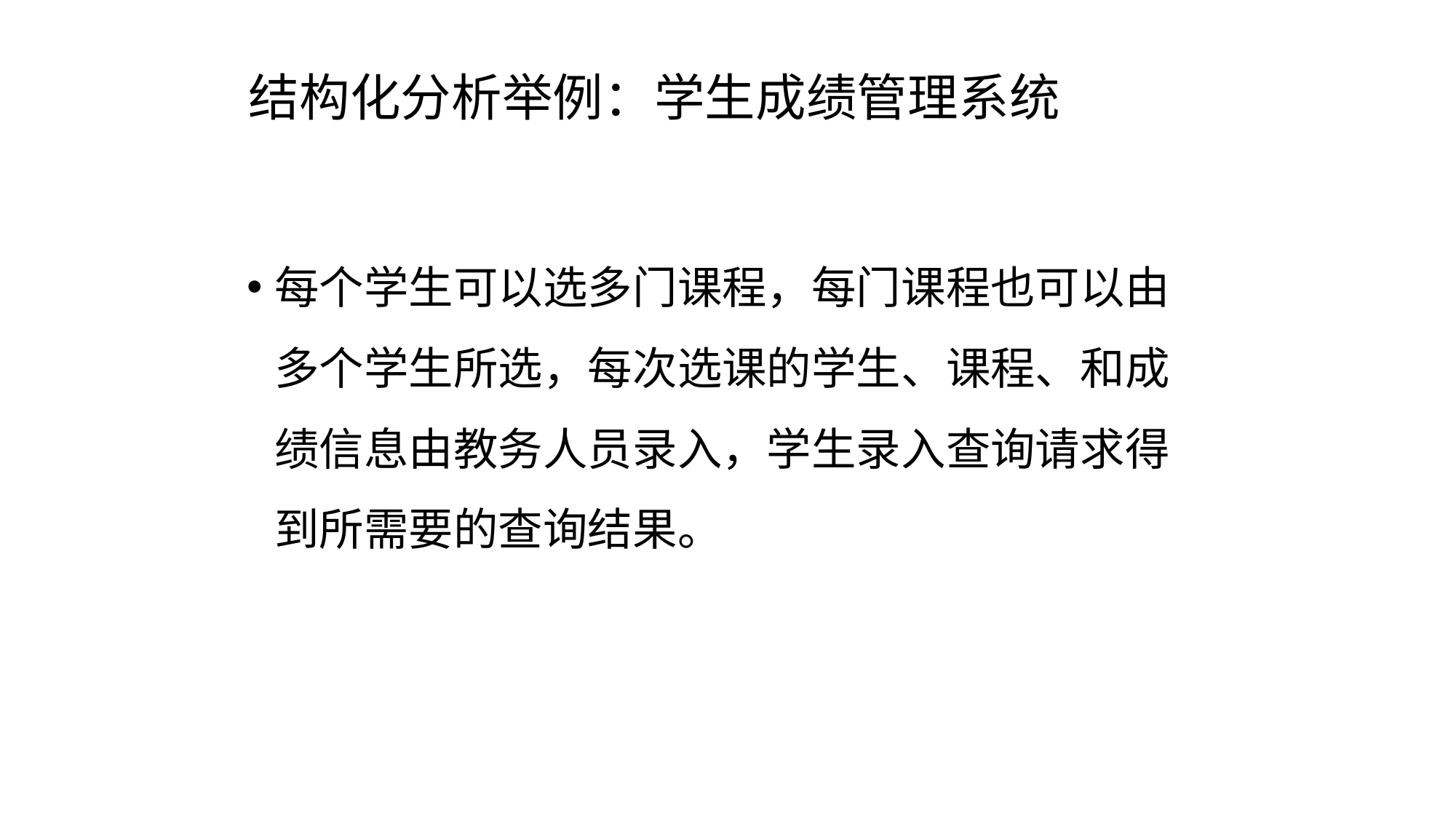

# 结构化分析举例：学生成绩管理系统
每个学生可以选多门课程，每门课程也可以由多个学生所选，每次选课的学生、课程、和成绩信息由教务人员录入，学生录入查询请求得到所需要的查询结果。